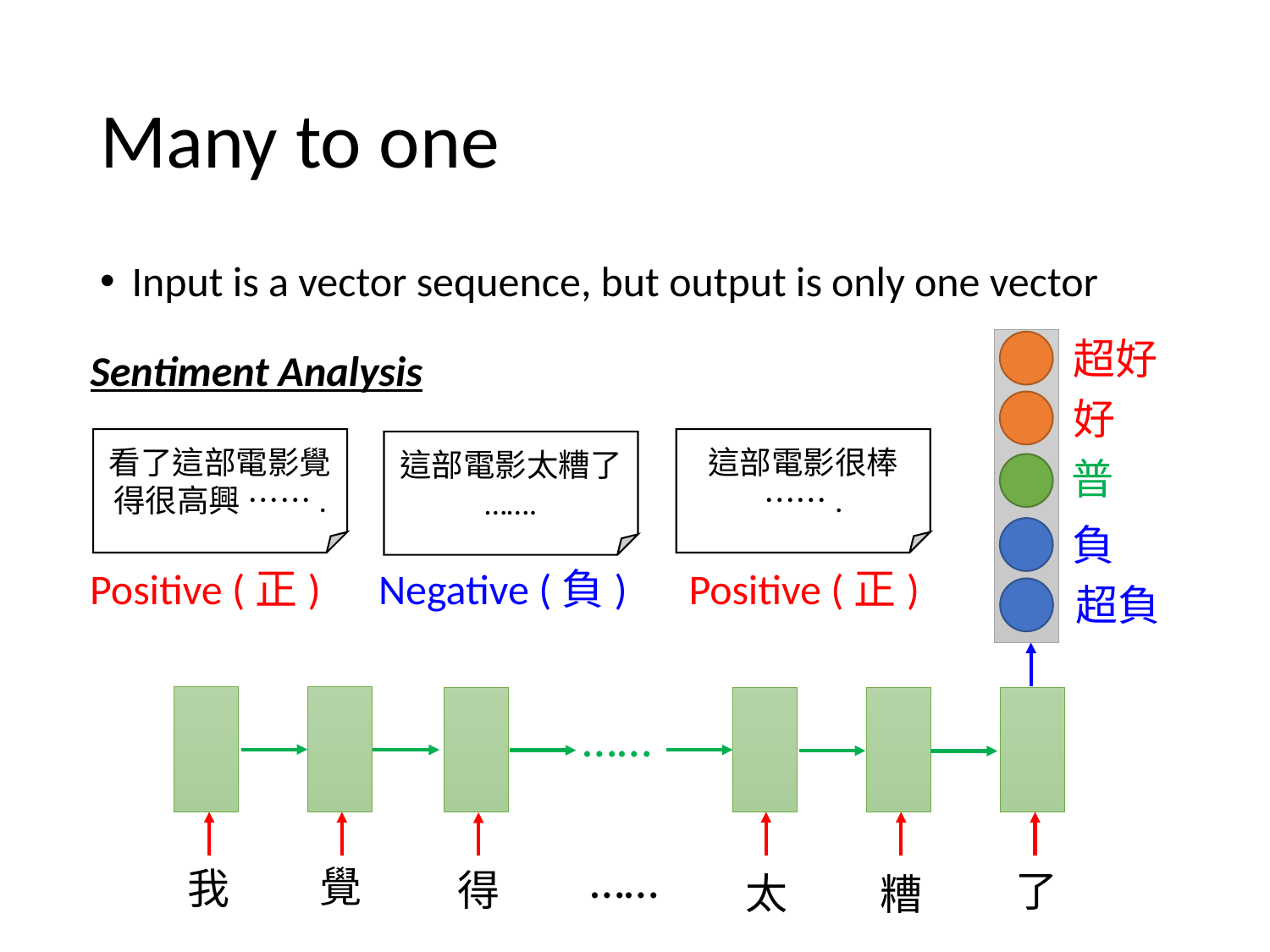

# Many to one
Input is a vector sequence, but output is only one vector
超好

Sentiment Analysis
好
看了這部電影覺得很高興 …….
這部電影很棒 …….
這部電影太糟了
…….
普
負
Negative (負)
Positive (正)
Positive (正)
超負

……
……
覺
我
得
了
太
糟